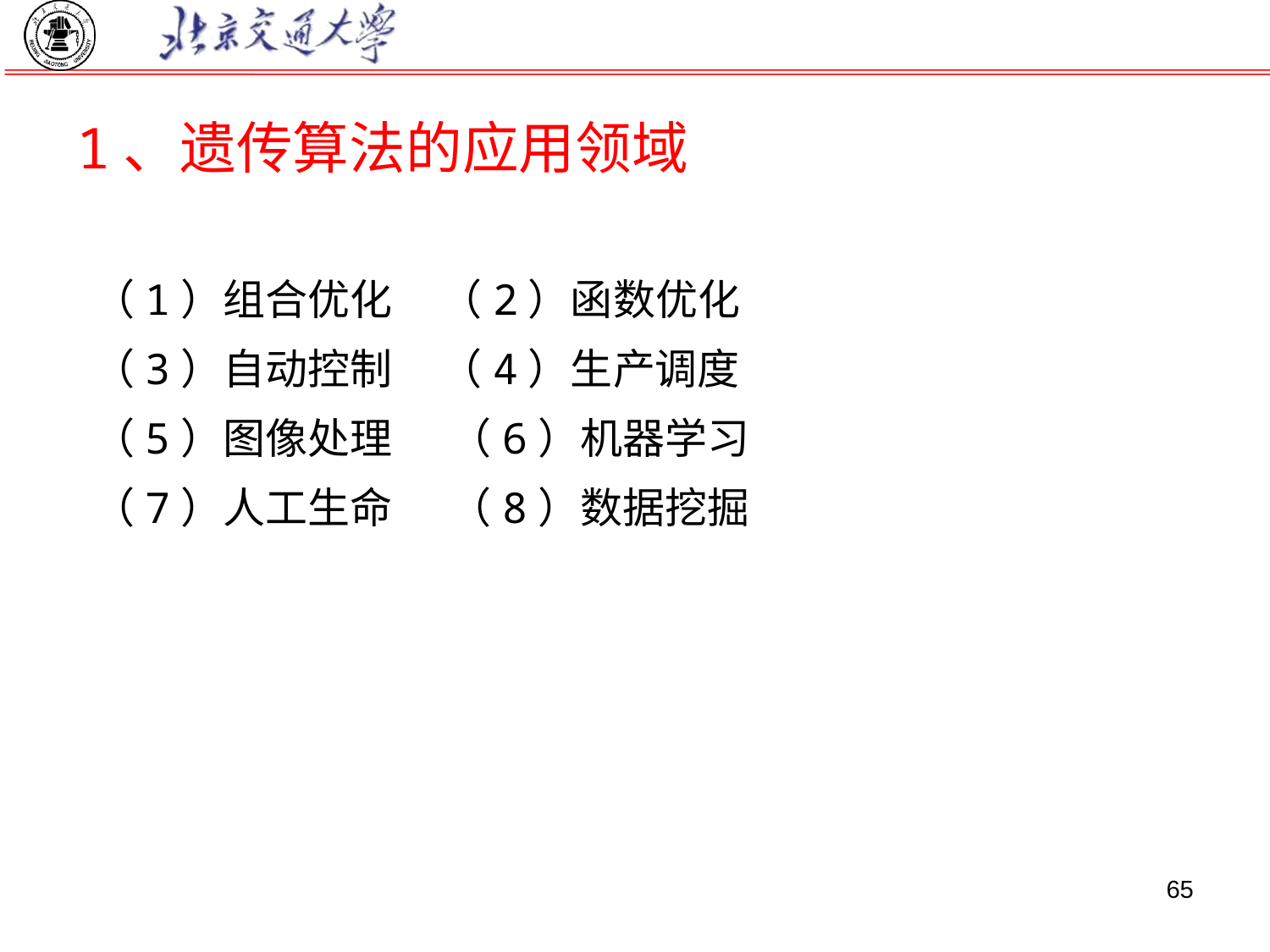

# 1、遗传算法的应用领域
（1）组合优化     （2）函数优化
（3）自动控制     （4）生产调度
（5）图像处理      （6）机器学习
（7）人工生命      （8）数据挖掘
65